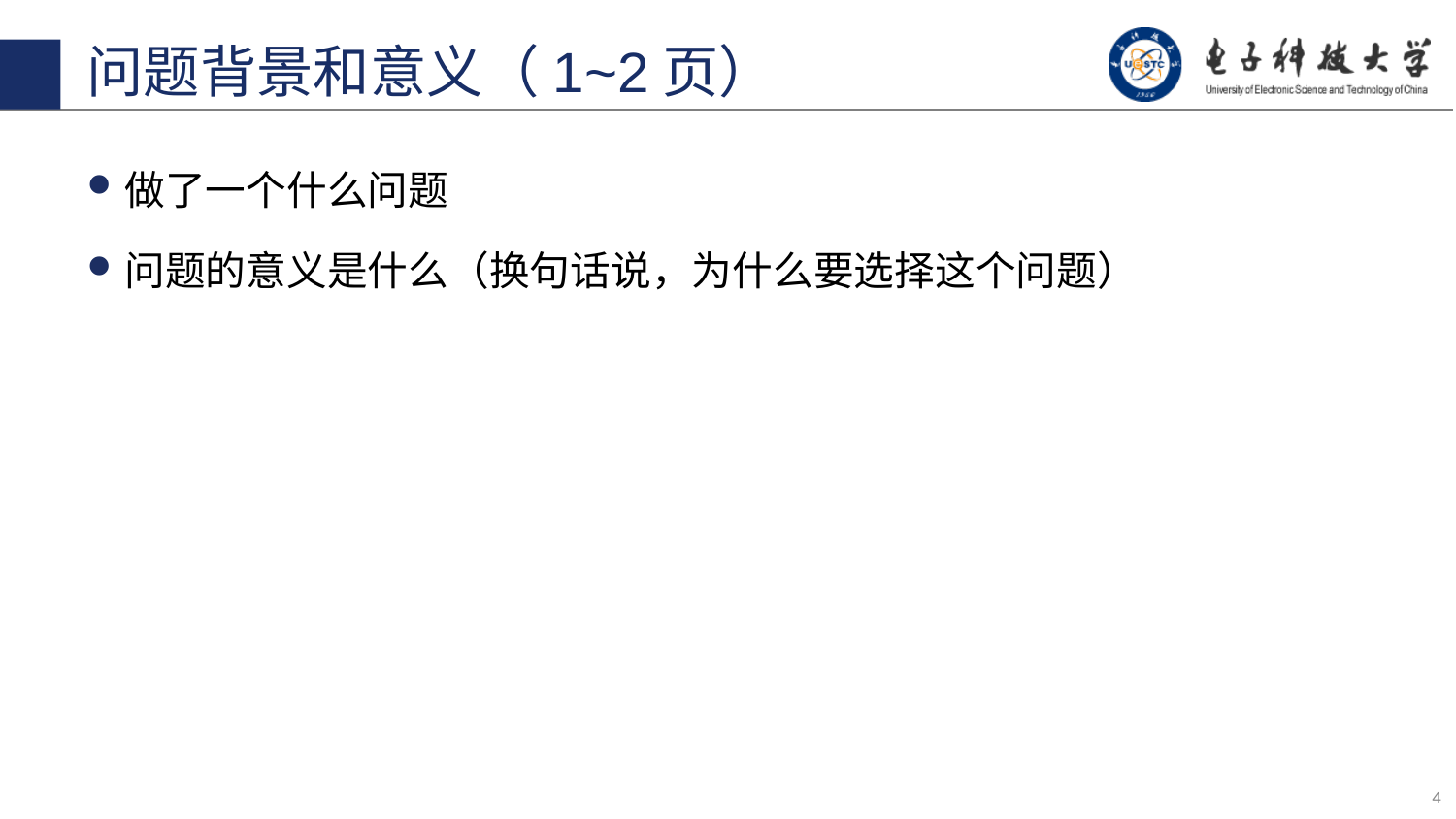

问题背景和意义（1~2页）
做了一个什么问题
问题的意义是什么（换句话说，为什么要选择这个问题）
4